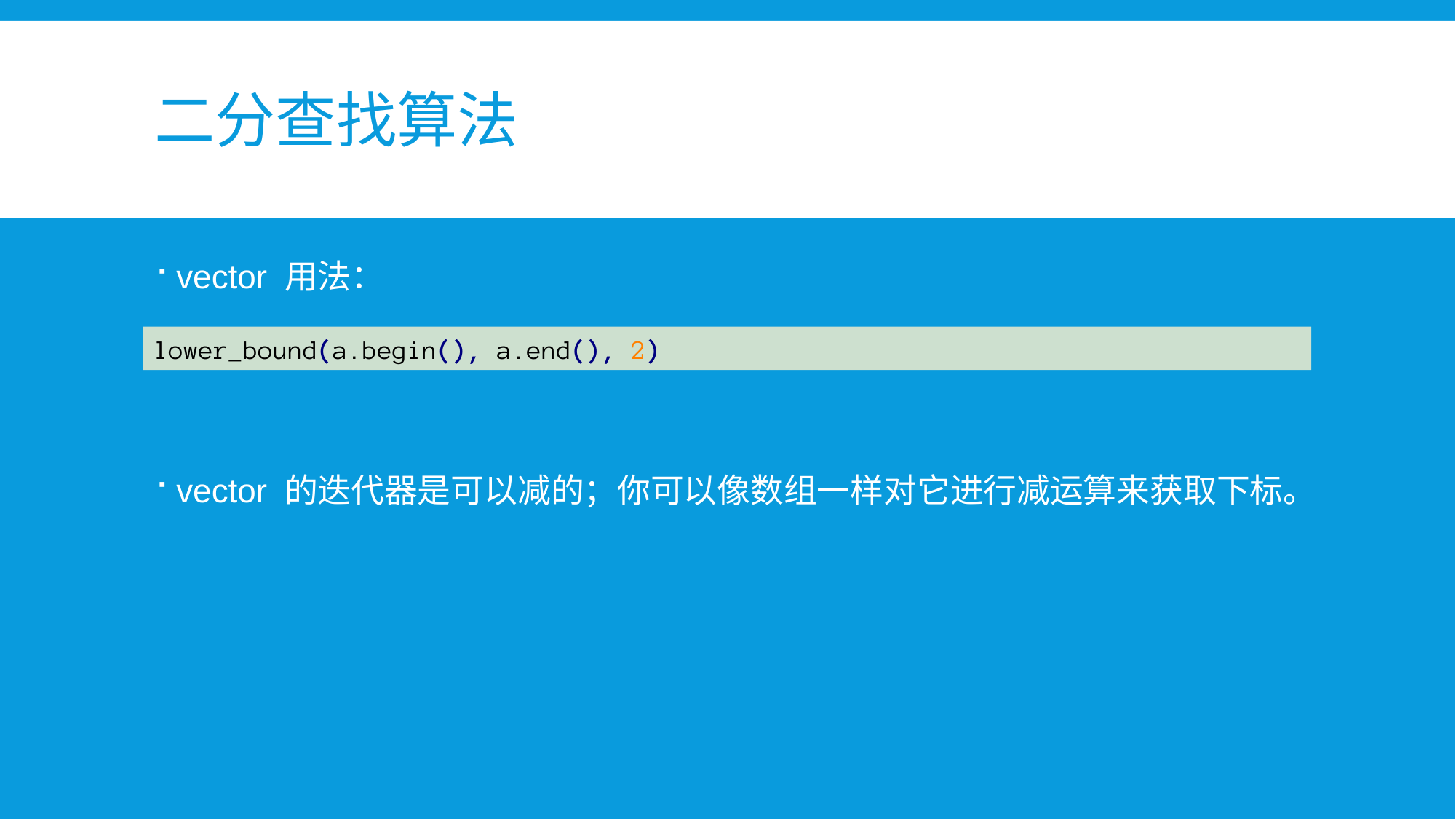

# 二分查找算法
vector 用法：

vector 的迭代器是可以减的；你可以像数组一样对它进行减运算来获取下标。

lower_bound(a.begin(), a.end(), 2)